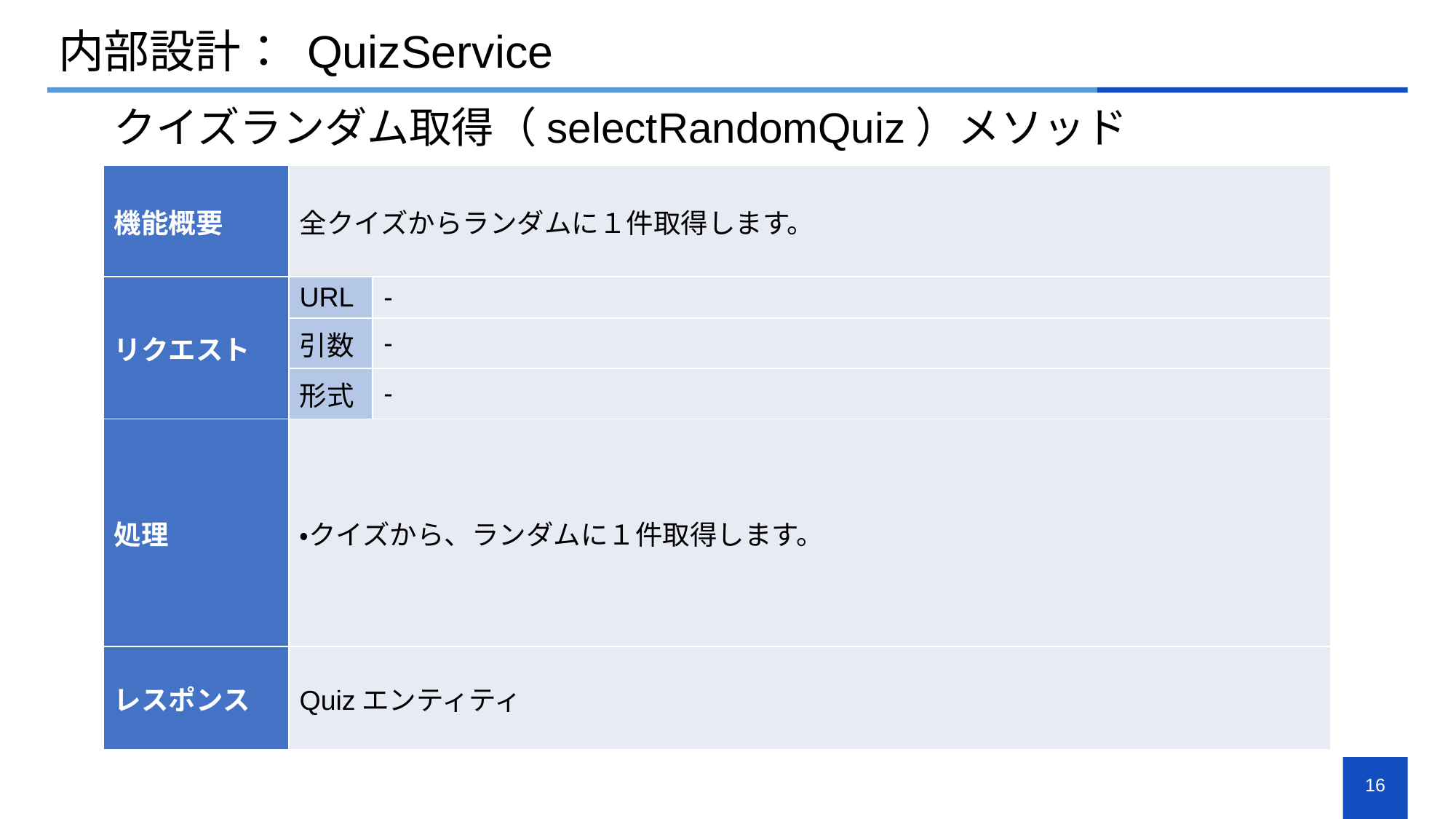

# 内部設計： QuizService
クイズランダム取得（selectRandomQuiz）メソッド
| 機能概要 | 全クイズからランダムに１件取得します。 |  |
| --- | --- | --- |
| リクエスト | URL | - |
|  | 引数 | - |
|  | 形式 | - |
| 処理 | ・クイズから、ランダムに１件取得します。 |  |
| レスポンス | Quizエンティティ |  |
16